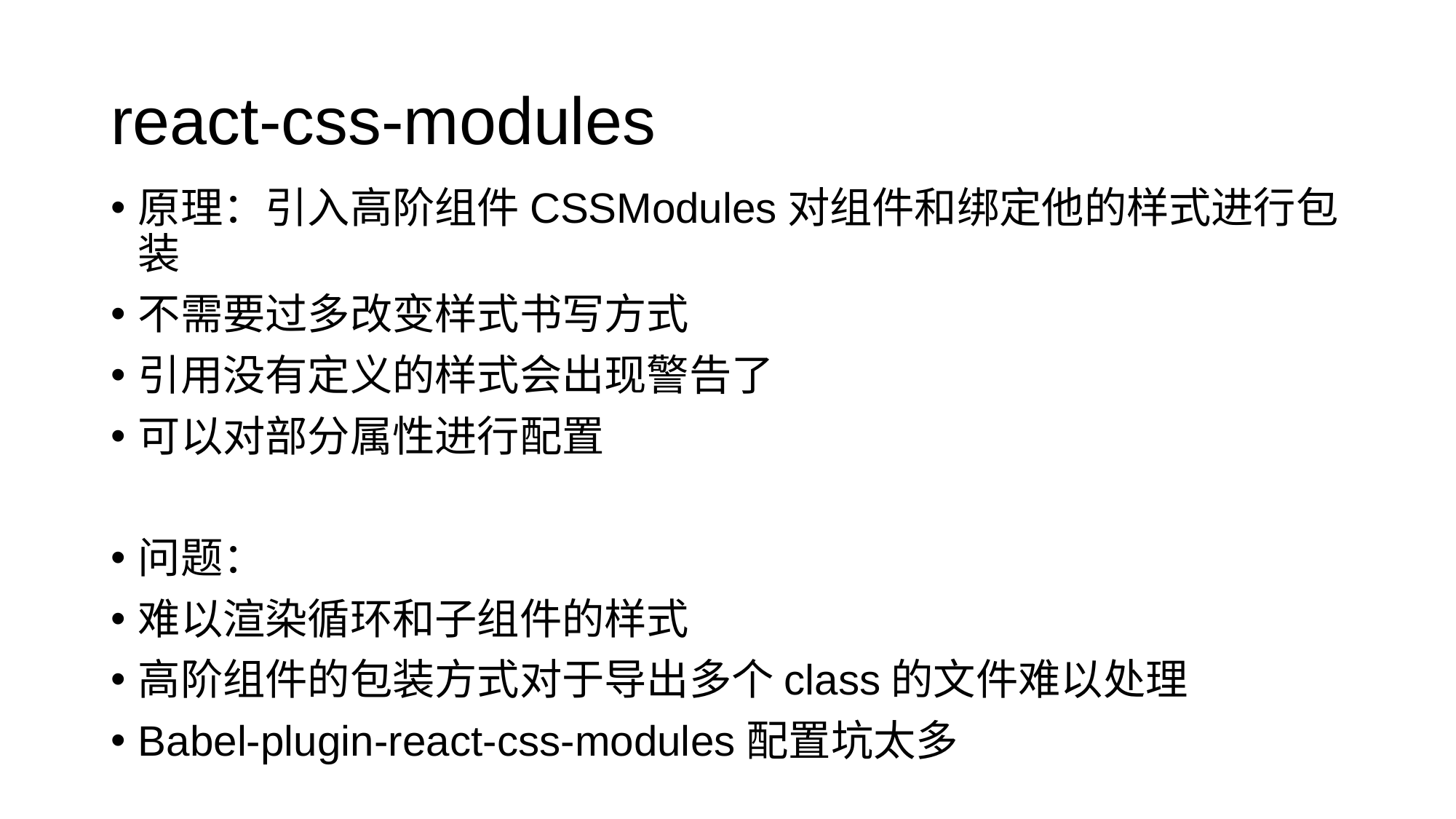

# react-css-modules
原理：引入高阶组件CSSModules对组件和绑定他的样式进行包装
不需要过多改变样式书写方式
引用没有定义的样式会出现警告了
可以对部分属性进行配置

问题：
难以渲染循环和子组件的样式
高阶组件的包装方式对于导出多个class的文件难以处理
Babel-plugin-react-css-modules配置坑太多